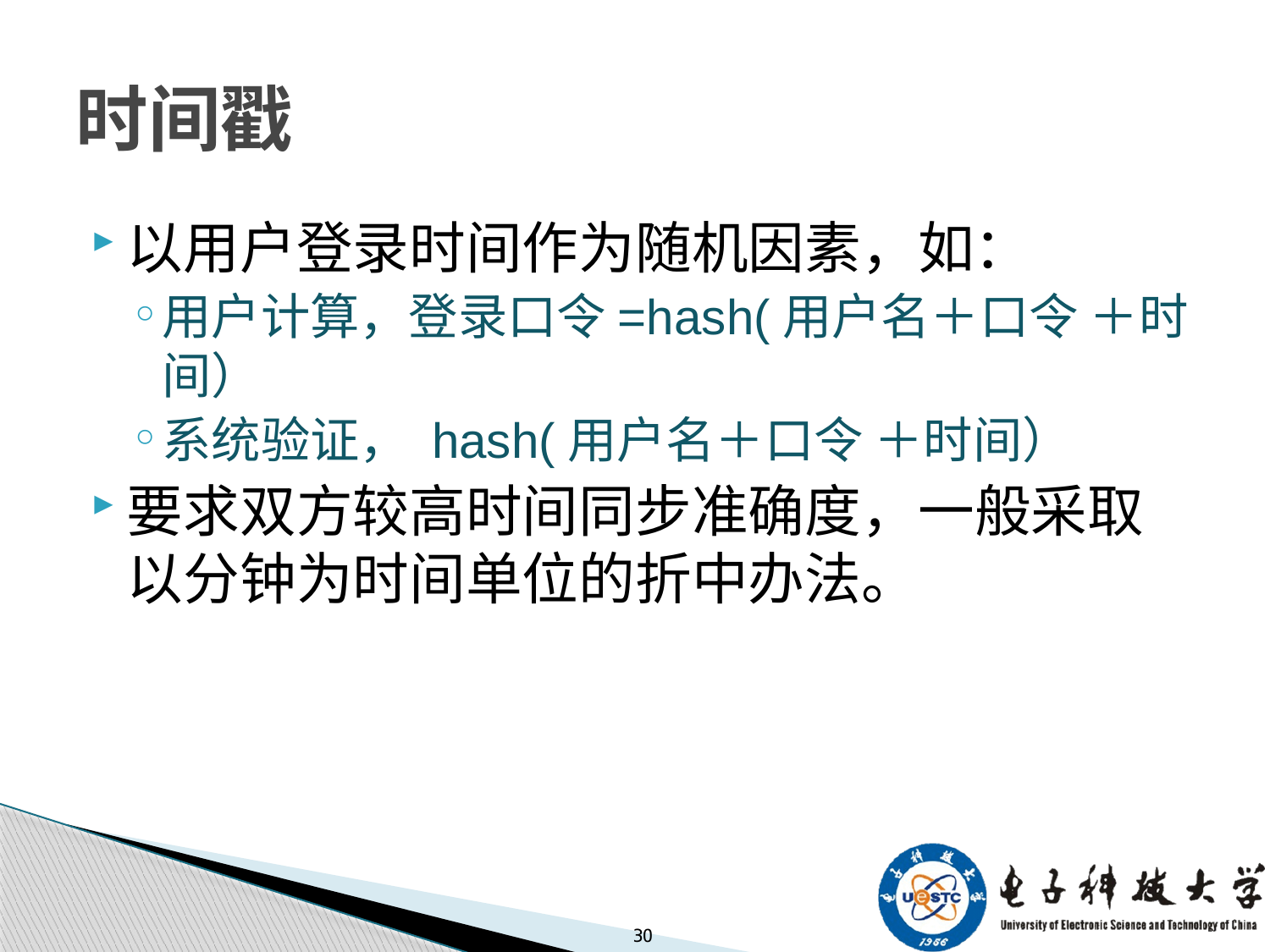

# 时间戳
以用户登录时间作为随机因素，如：
用户计算，登录口令=hash(用户名＋口令 ＋时间）
系统验证， hash(用户名＋口令 ＋时间）
要求双方较高时间同步准确度，一般采取以分钟为时间单位的折中办法。
30